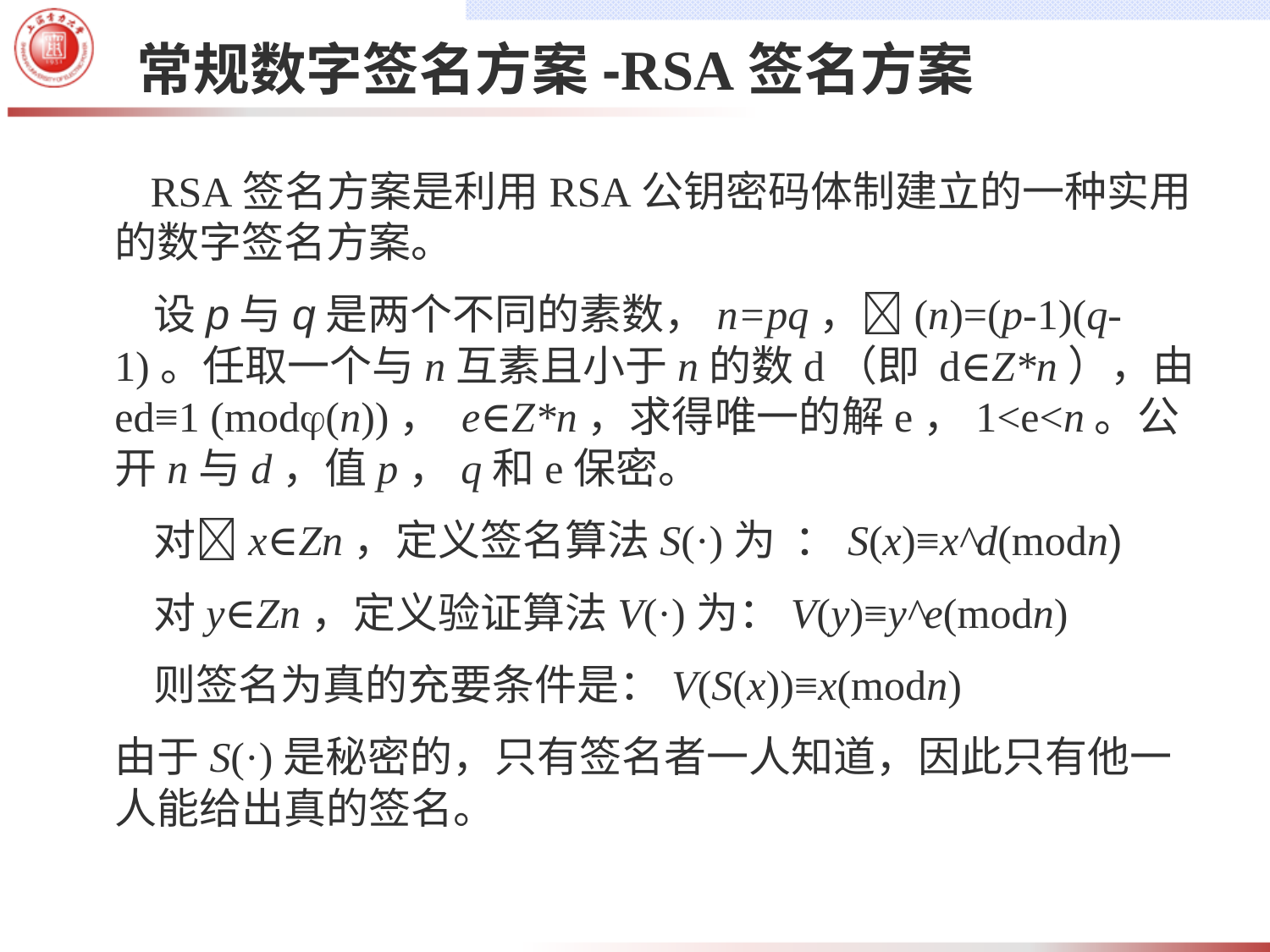

RSA签名方案是利用RSA公钥密码体制建立的一种实用的数字签名方案。
   设p与q是两个不同的素数，n=pq，ϕ(n)=(p-1)(q-1)。任取一个与n互素且小于n的数d（即 d∈Z*n），由ed≡1 (modϕ(n))， e∈Z*n，求得唯一的解e，1<e<n。公开n与d，值p，q和e保密。
   对∀x∈Zn，定义签名算法S(·)为  ：S(x)≡x^d(modn)
   对y∈Zn，定义验证算法V(·)为：V(y)≡y^e(modn)
   则签名为真的充要条件是：V(S(x))≡x(modn)
由于S(·)是秘密的，只有签名者一人知道，因此只有他一人能给出真的签名。
常规数字签名方案-RSA签名方案